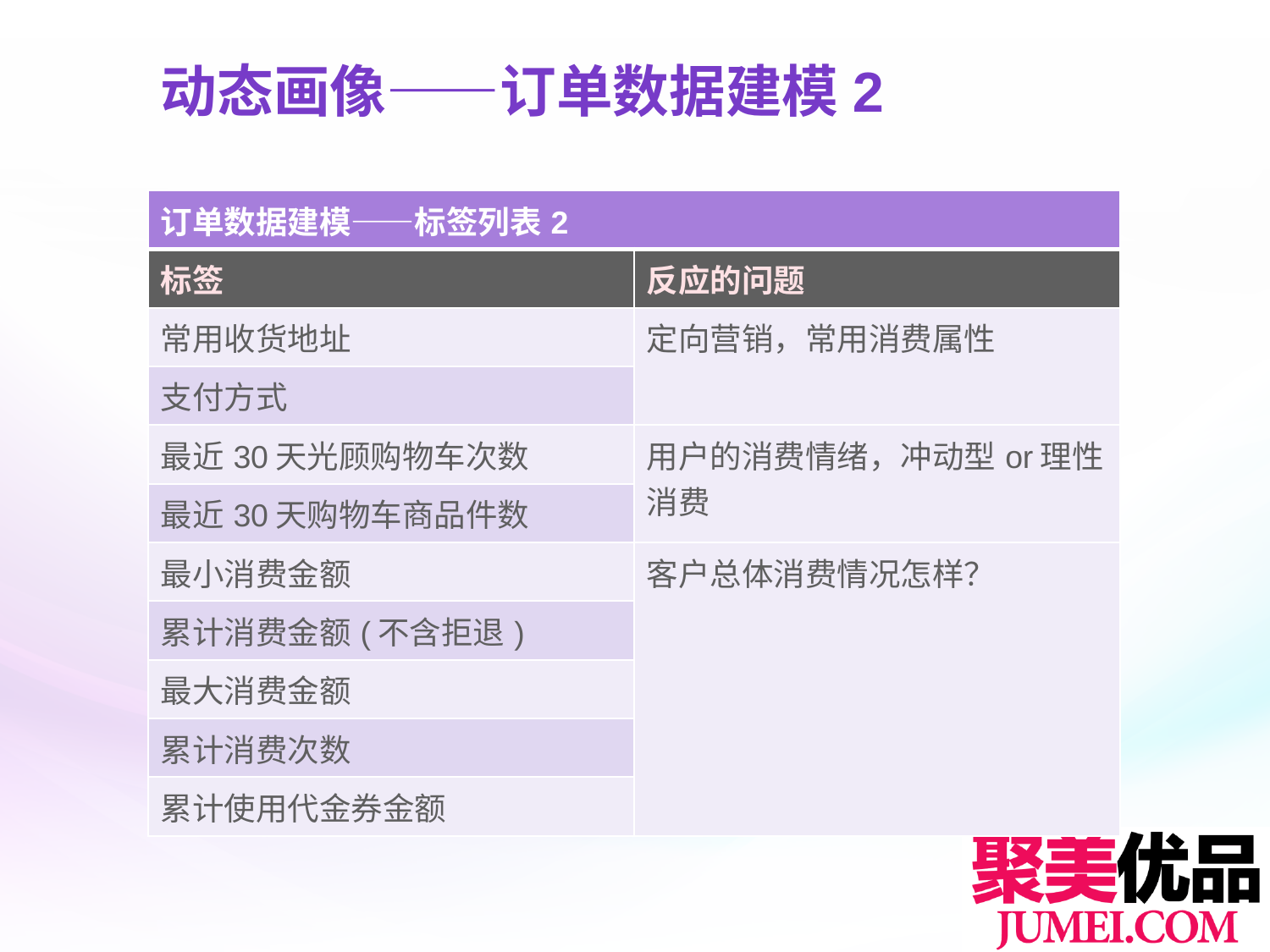

# 动态画像——订单数据建模2
| 订单数据建模——标签列表2 |  |
| --- | --- |
| 标签 | 反应的问题 |
| 常用收货地址 | 定向营销，常用消费属性 |
| 支付方式 |  |
| 最近30天光顾购物车次数 | 用户的消费情绪，冲动型or理性消费 |
| 最近30天购物车商品件数 |  |
| 最小消费金额 | 客户总体消费情况怎样？ |
| 累计消费金额(不含拒退) |  |
| 最大消费金额 |  |
| 累计消费次数 |  |
| 累计使用代金券金额 |  |